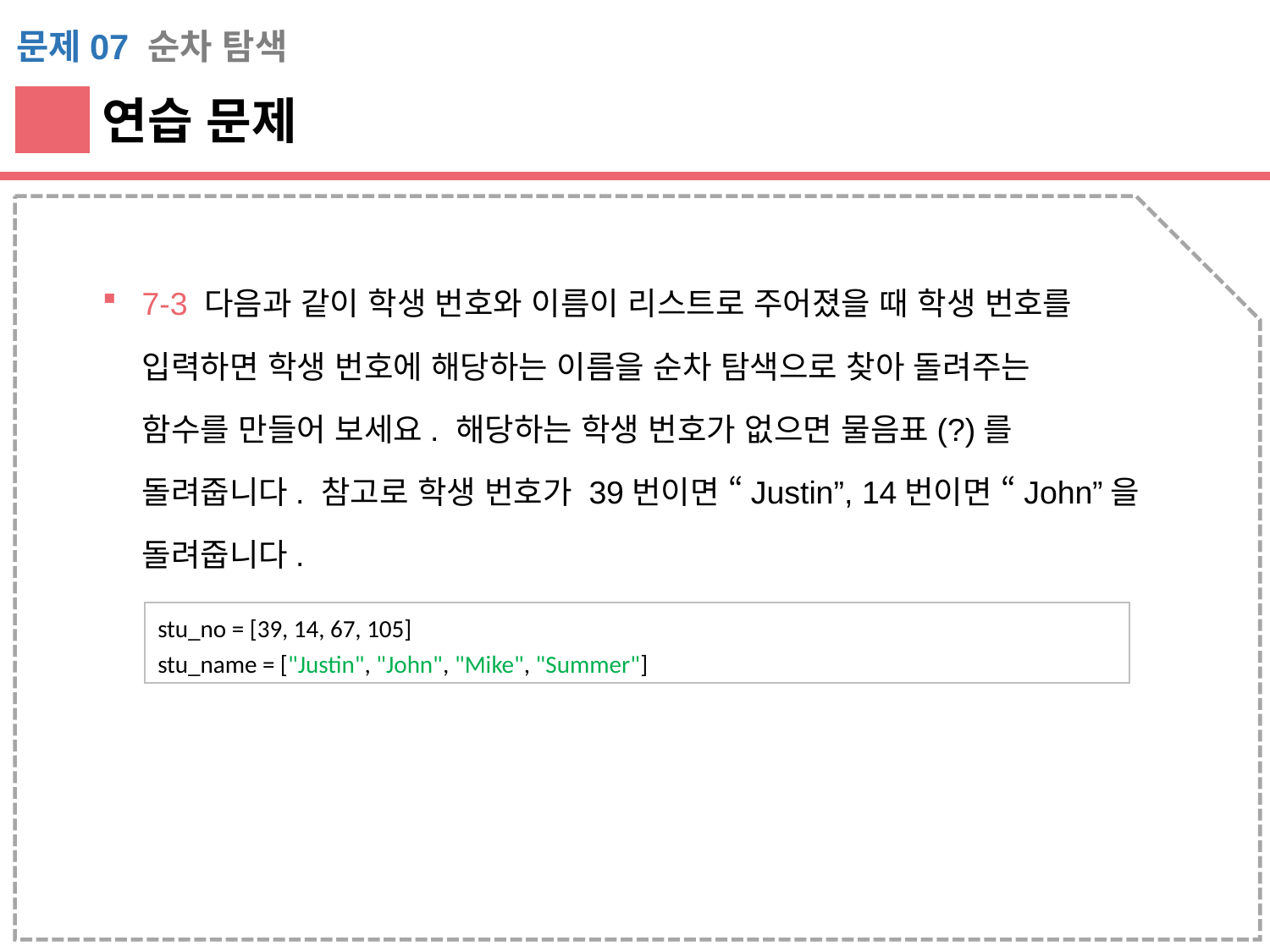

문제07 순차 탐색
연습 문제

7-3 다음과 같이 학생 번호와 이름이 리스트로 주어졌을 때 학생 번호를 입력하면 학생 번호에 해당하는 이름을 순차 탐색으로 찾아 돌려주는
함수를 만들어 보세요. 해당하는 학생 번호가 없으면 물음표(?)를
돌려줍니다. 참고로 학생 번호가 39번이면 “Justin”, 14번이면 “John”을
돌려줍니다.
stu_no = [39, 14, 67, 105]
stu_name = ["Justin", "John", "Mike", "Summer"]